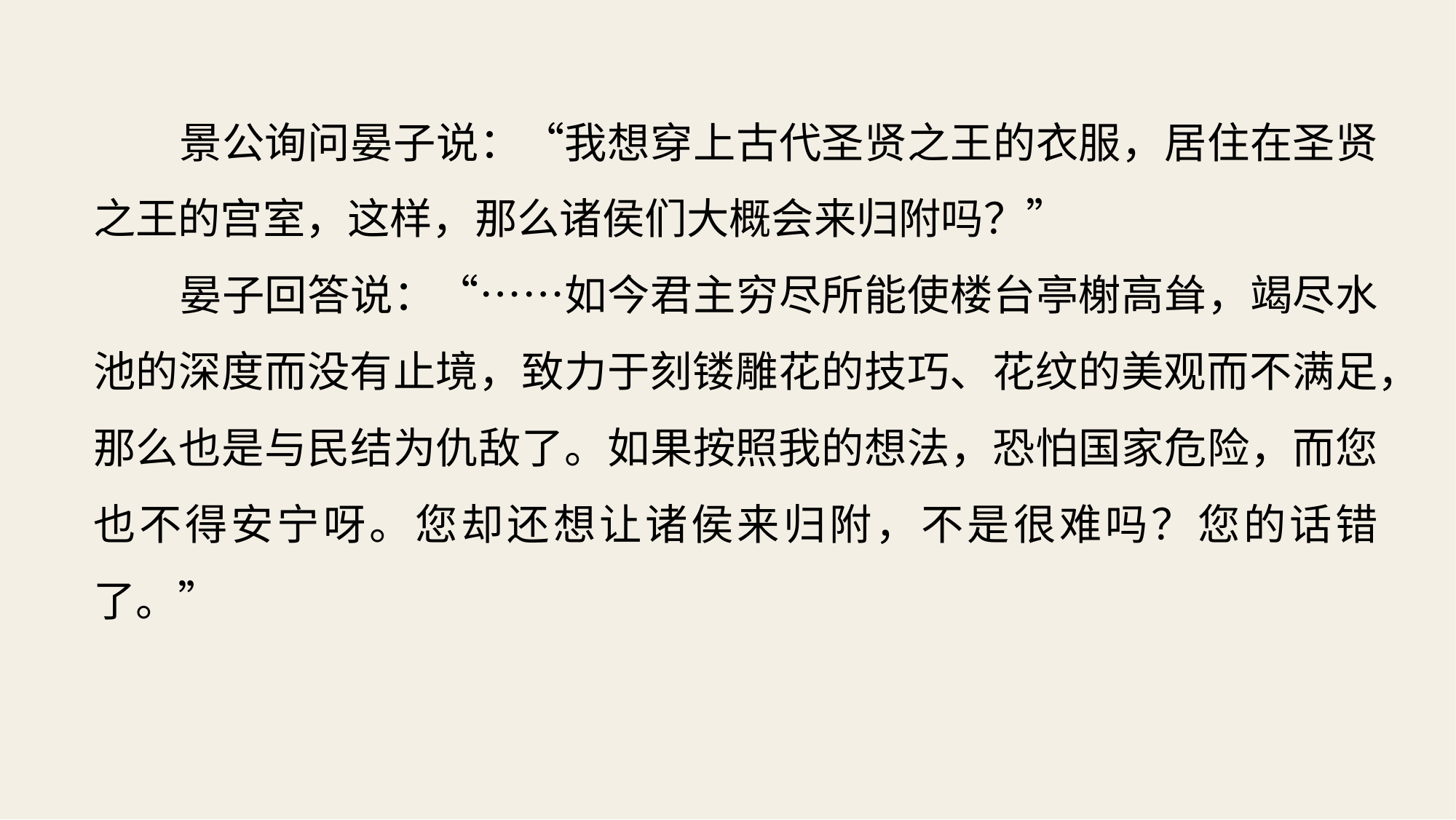

景公询问晏子说：“我想穿上古代圣贤之王的衣服，居住在圣贤之王的宫室，这样，那么诸侯们大概会来归附吗？”
晏子回答说：“……如今君主穷尽所能使楼台亭榭高耸，竭尽水池的深度而没有止境，致力于刻镂雕花的技巧、花纹的美观而不满足，那么也是与民结为仇敌了。如果按照我的想法，恐怕国家危险，而您也不得安宁呀。您却还想让诸侯来归附，不是很难吗？您的话错了。”